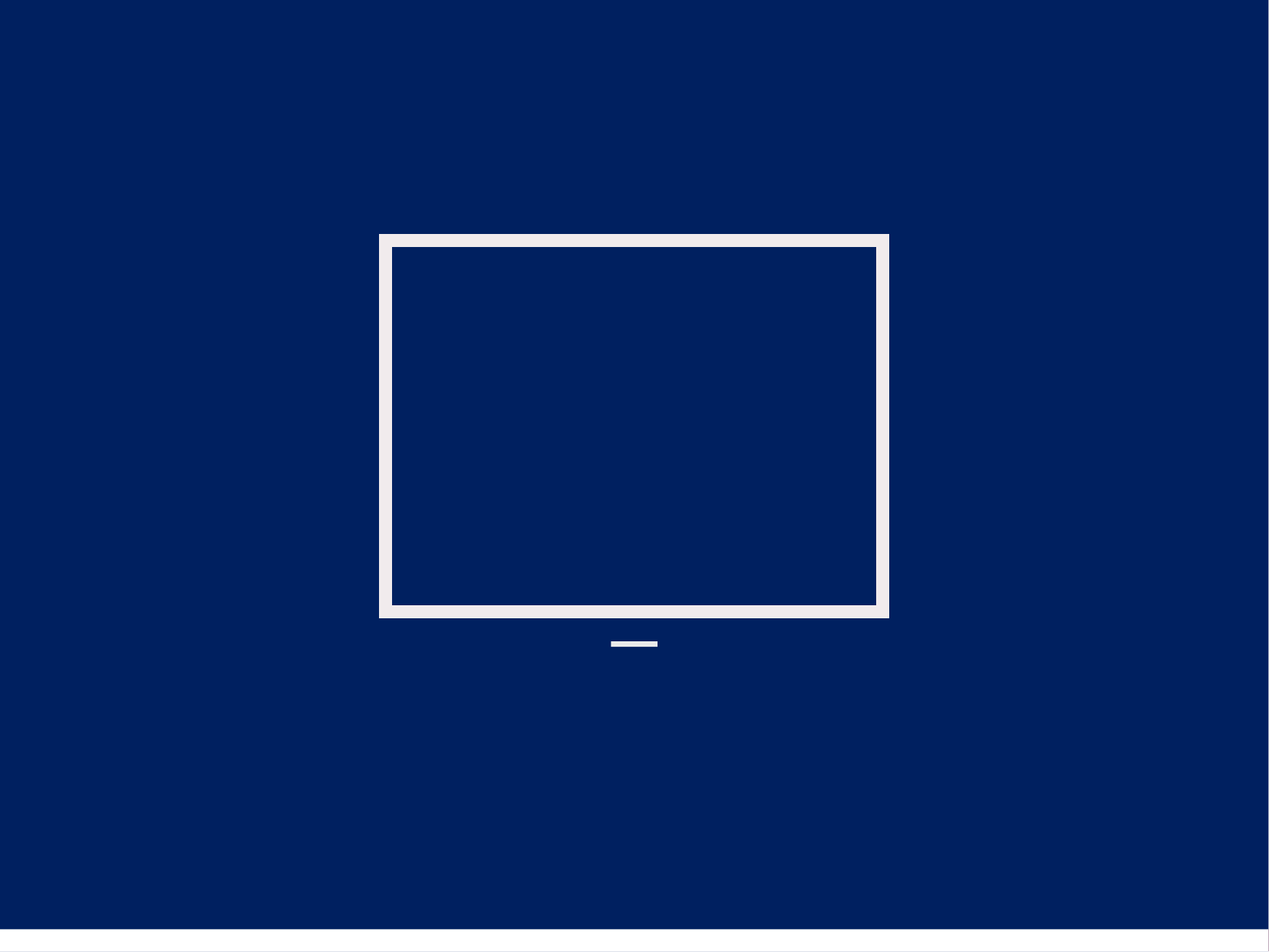

DATA MINING
마지막 과제

동덕여자대학교
20171018 서은유